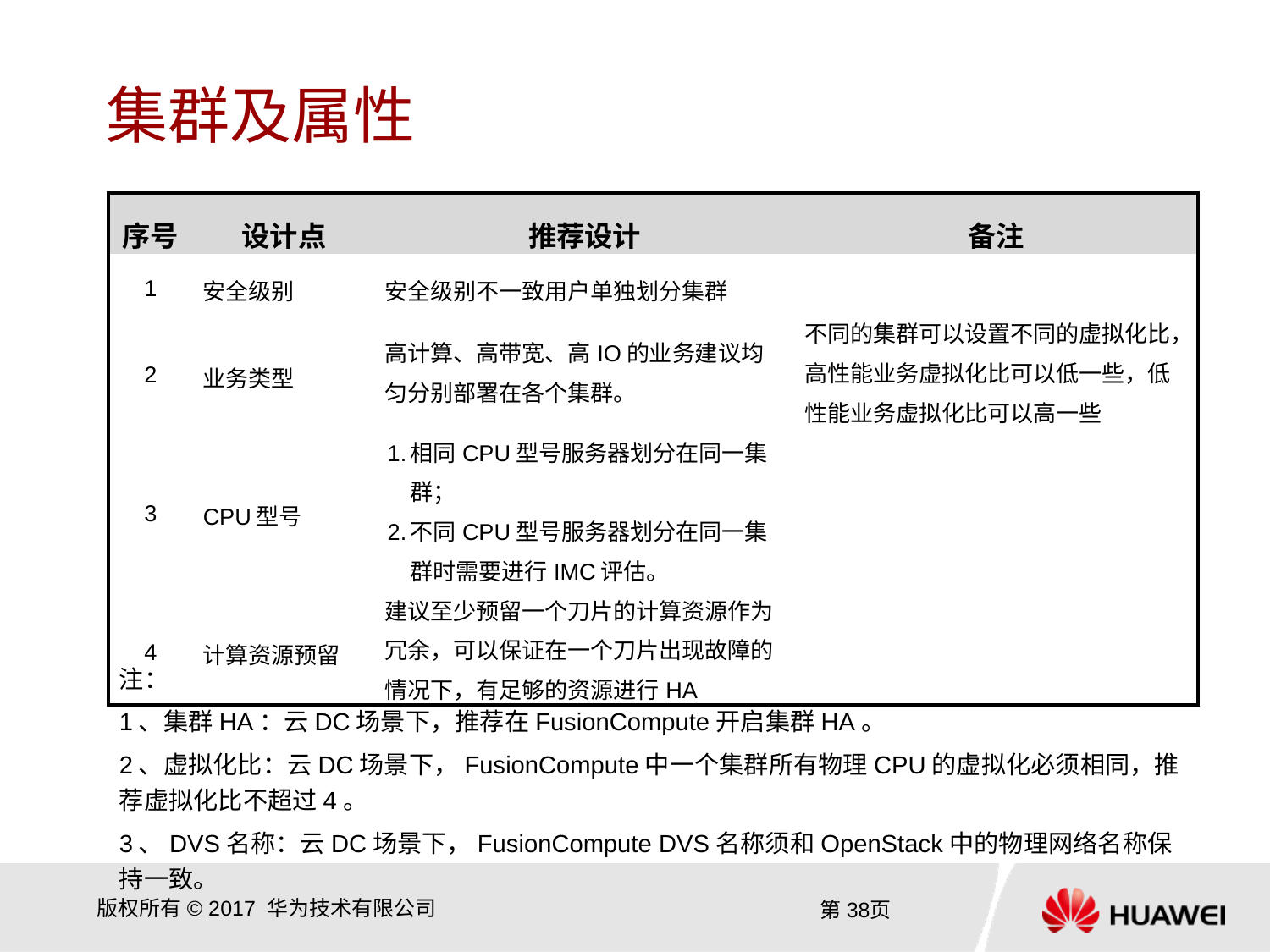

# 集群及属性
| 序号 | 设计点 | 推荐设计 | 备注 |
| --- | --- | --- | --- |
| 1 | 安全级别 | 安全级别不一致用户单独划分集群 |  |
| 2 | 业务类型 | 高计算、高带宽、高IO的业务建议均匀分别部署在各个集群。 | 不同的集群可以设置不同的虚拟化比，高性能业务虚拟化比可以低一些，低性能业务虚拟化比可以高一些 |
| 3 | CPU型号 | 相同CPU型号服务器划分在同一集群； 不同CPU型号服务器划分在同一集群时需要进行IMC评估。 |  |
| 4 | 计算资源预留 | 建议至少预留一个刀片的计算资源作为冗余，可以保证在一个刀片出现故障的情况下，有足够的资源进行HA |  |
注：
1、集群HA：云DC场景下，推荐在FusionCompute开启集群HA。
2、虚拟化比：云DC场景下，FusionCompute中一个集群所有物理CPU的虚拟化必须相同，推荐虚拟化比不超过4。
3、DVS名称：云DC场景下，FusionCompute DVS名称须和OpenStack中的物理网络名称保持一致。